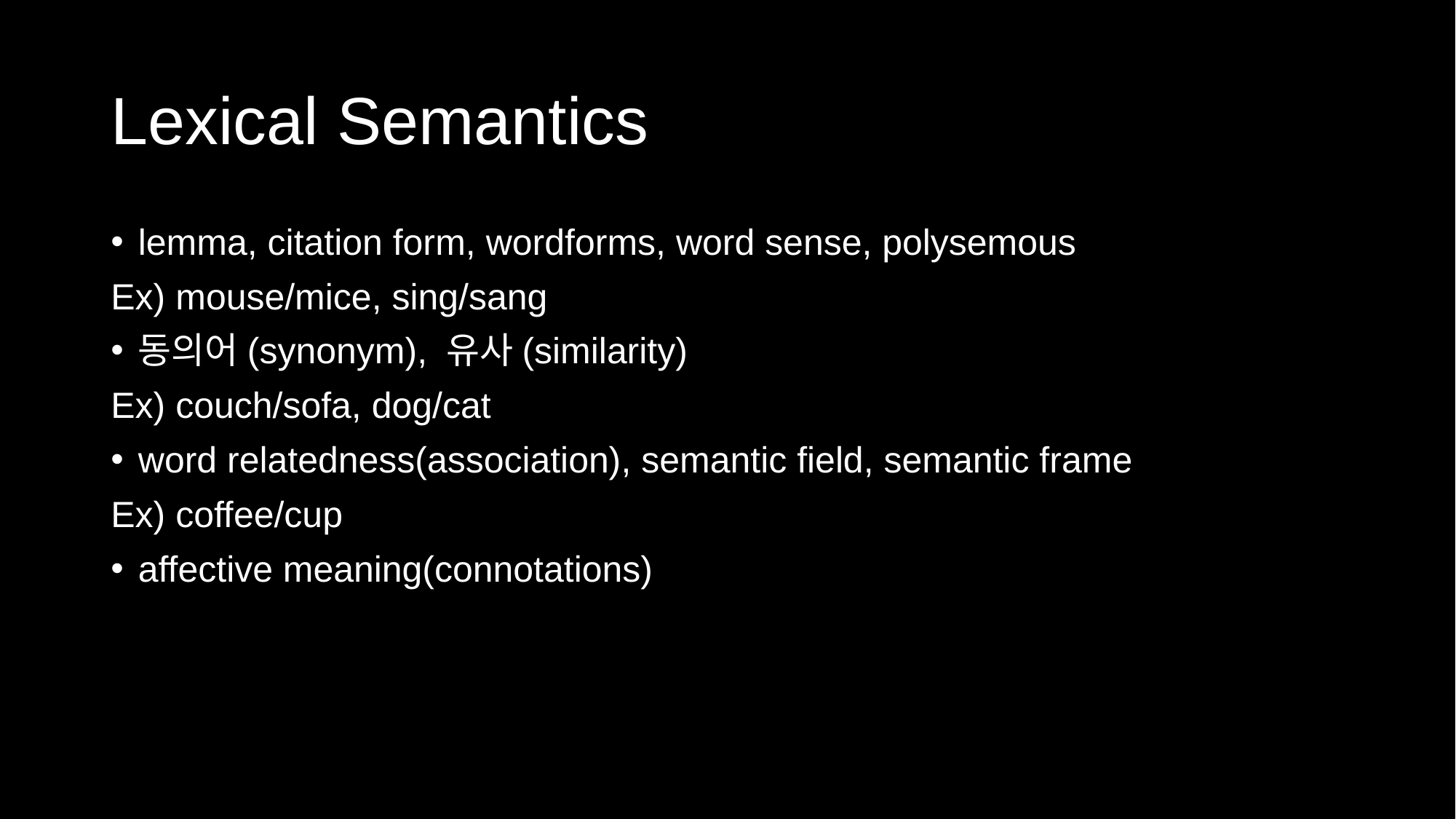

# Lexical Semantics
lemma, citation form, wordforms, word sense, polysemous
Ex) mouse/mice, sing/sang
동의어(synonym), 유사(similarity)
Ex) couch/sofa, dog/cat
word relatedness(association), semantic field, semantic frame
Ex) coffee/cup
affective meaning(connotations)